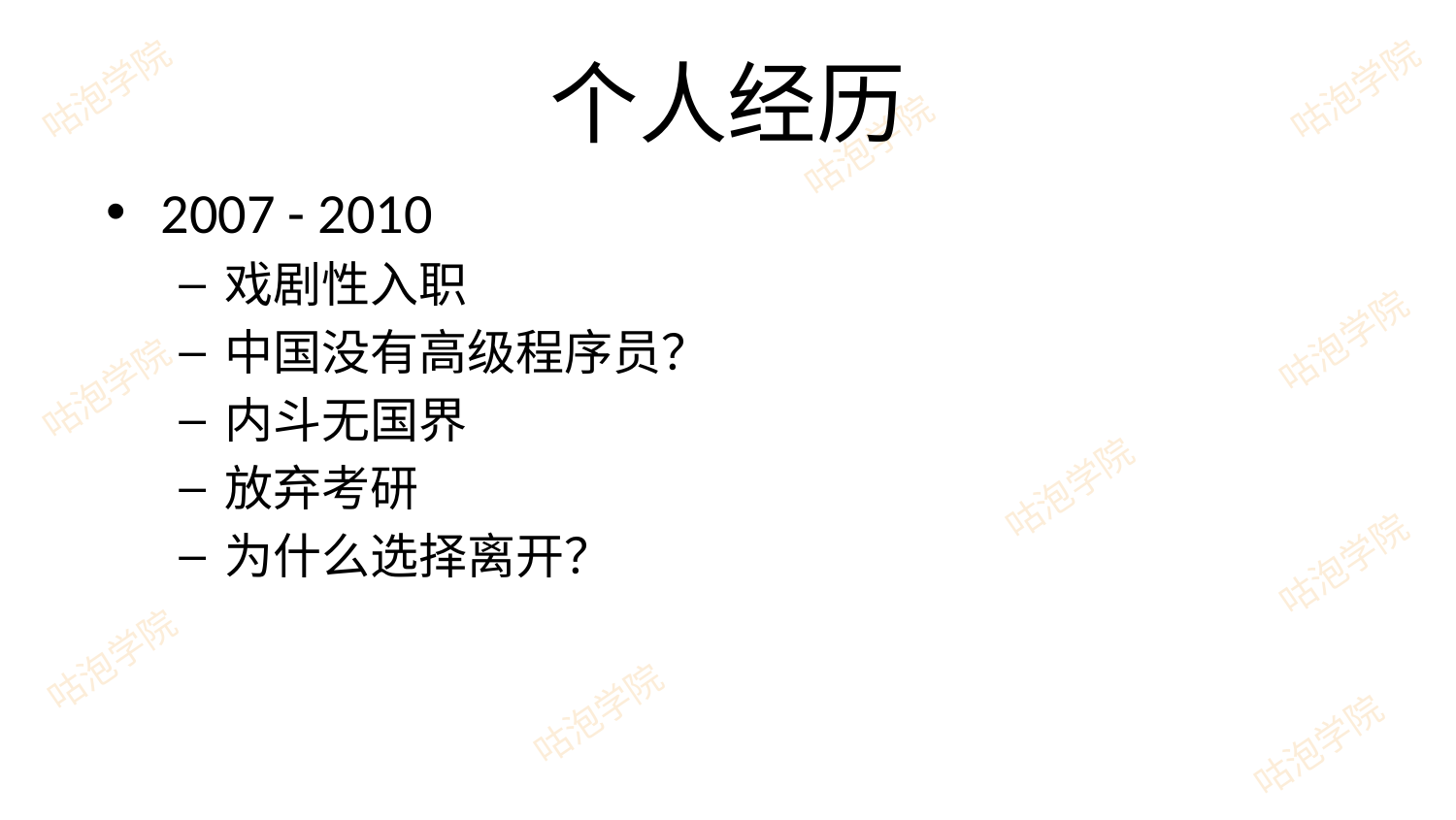

# 个人经历
2007 - 2010
戏剧性入职
中国没有高级程序员？
内斗无国界
放弃考研
为什么选择离开？